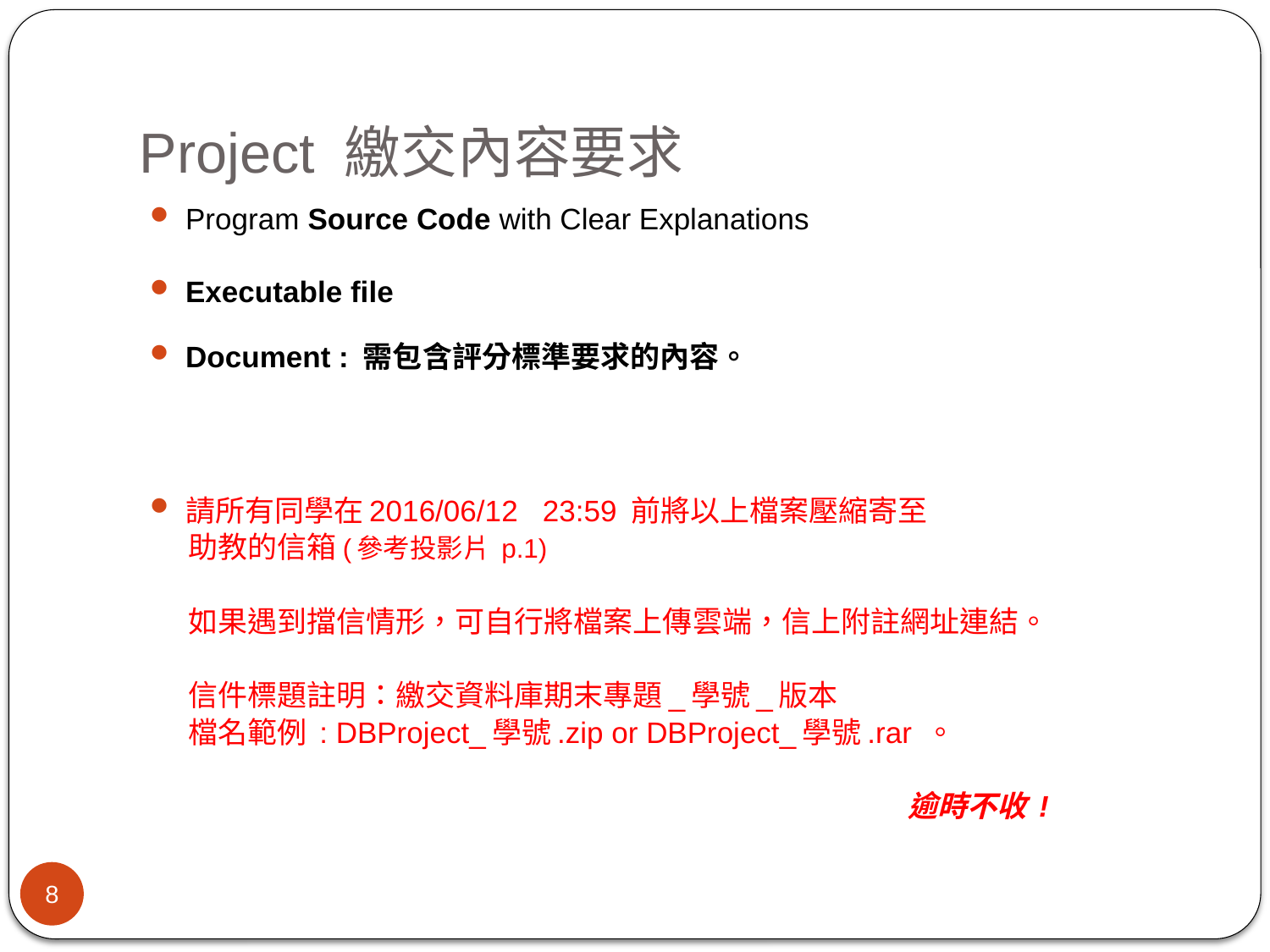

# Project 繳交內容要求
Program Source Code with Clear Explanations
Executable file
Document : 需包含評分標準要求的內容。

請所有同學在2016/06/12   23:59 前將以上檔案壓縮寄至
     助教的信箱(參考投影片 p.1)

     如果遇到擋信情形，可自行將檔案上傳雲端，信上附註網址連結。

     信件標題註明：繳交資料庫期末專題_學號_版本
     檔名範例 : DBProject_學號.zip or DBProject_學號.rar 。

                                                                                                               逾時不收 !

8